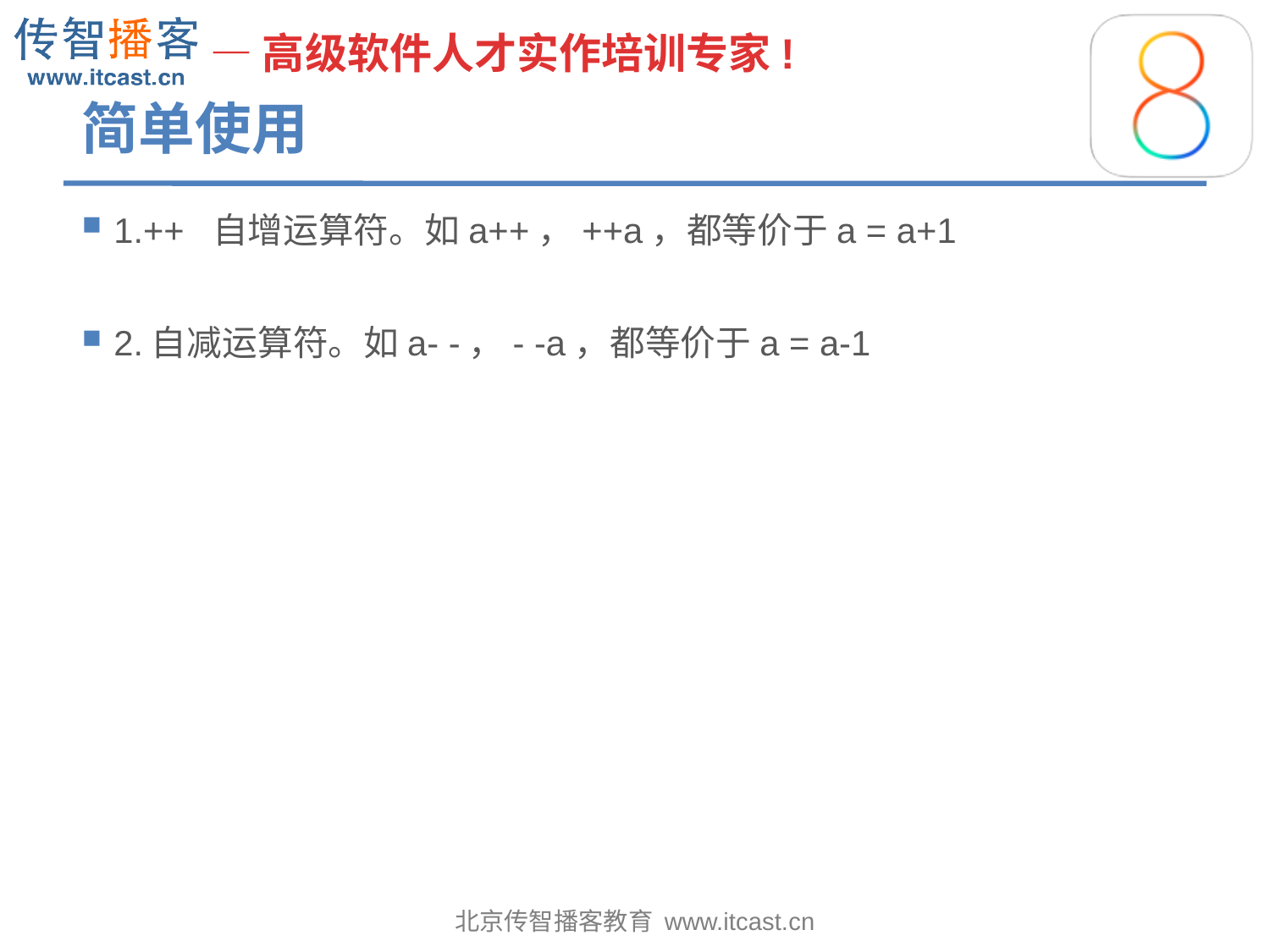

# 简单使用
1.++  自增运算符。如a++，++a，都等价于a = a+1

2.自减运算符。如a- -，- -a，都等价于a = a-1